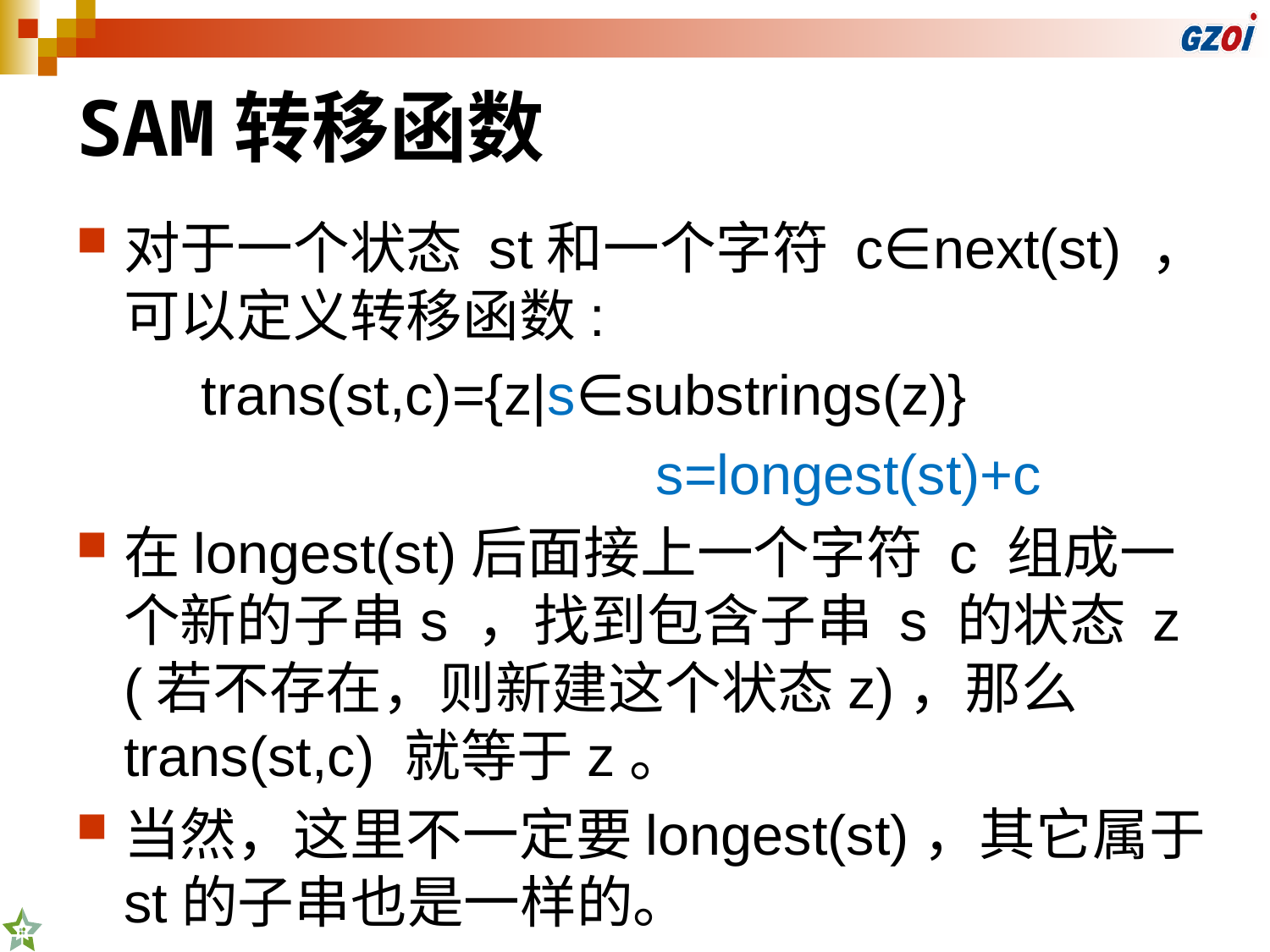

# SAM转移函数
对于一个状态 st和一个字符 c∈next(st) ，可以定义转移函数:
        trans(st,c)={z|s∈substrings(z)}
                                     s=longest(st)+c
在longest(st)后面接上一个字符 c 组成一个新的子串s ，找到包含子串 s 的状态 z (若不存在，则新建这个状态z)，那么 trans(st,c) 就等于z。
当然，这里不一定要longest(st)，其它属于st的子串也是一样的。